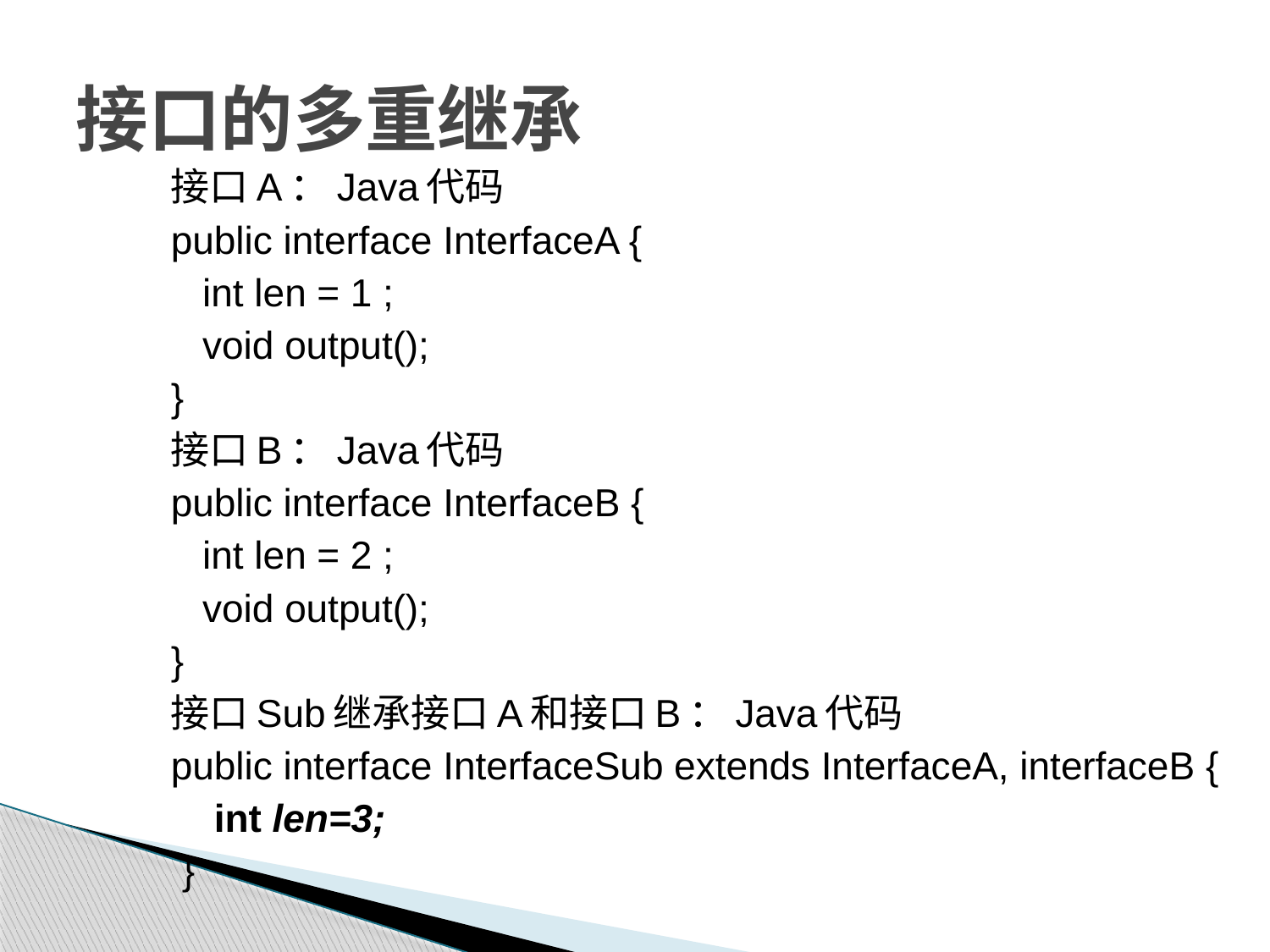

# 接口的多重继承
接口A：Java代码
public interface InterfaceA {
	int len = 1 ;
	void output();
}
接口B：Java代码
public interface InterfaceB {
	int len = 2 ;
	void output();
}
接口Sub继承接口A和接口B：Java代码
public interface InterfaceSub extends InterfaceA, interfaceB {
    int len=3;
 }